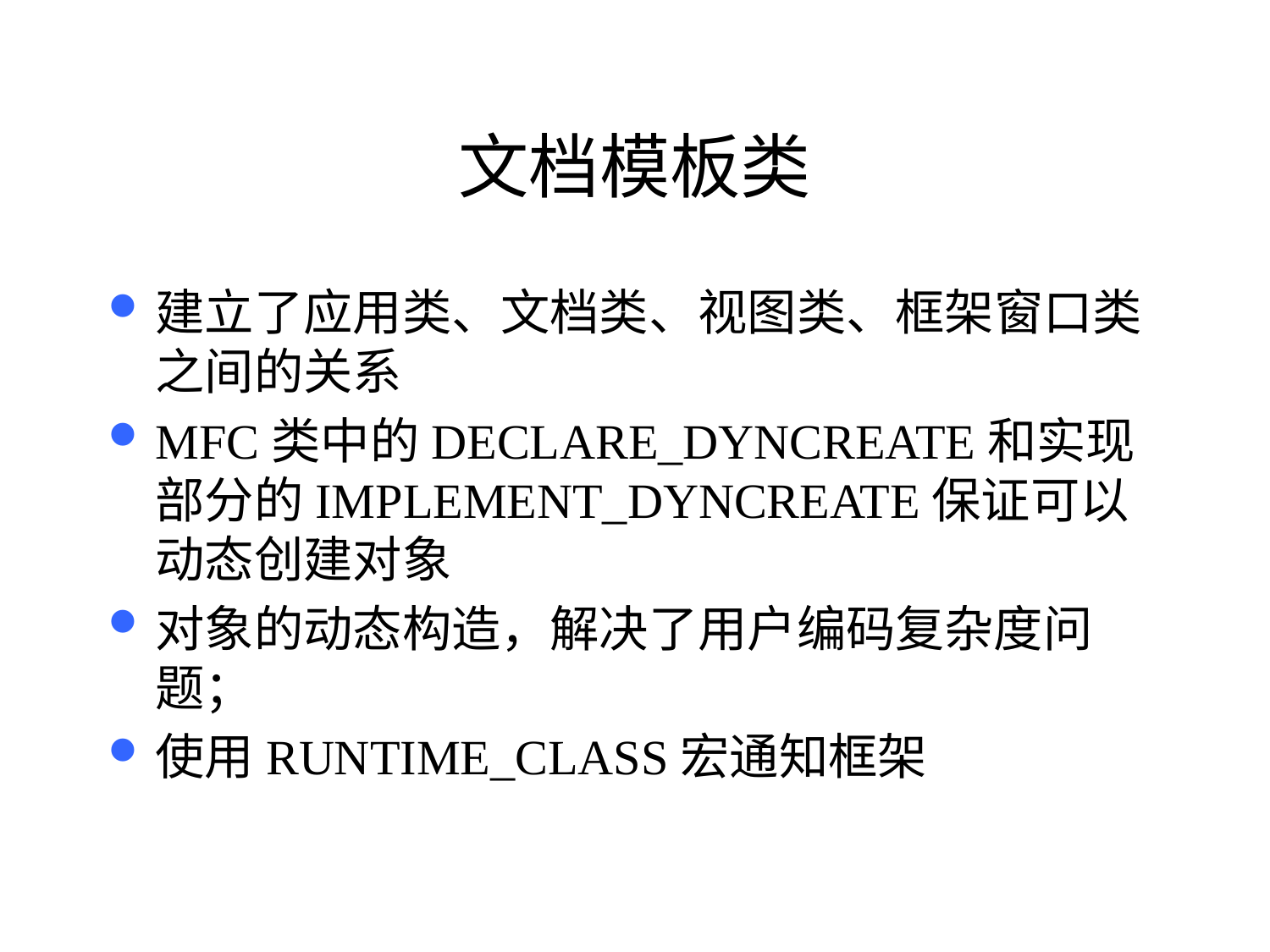

# 文档模板类
建立了应用类、文档类、视图类、框架窗口类之间的关系
MFC类中的DECLARE_DYNCREATE和实现部分的IMPLEMENT_DYNCREATE保证可以动态创建对象
对象的动态构造，解决了用户编码复杂度问题；
使用RUNTIME_CLASS宏通知框架
126